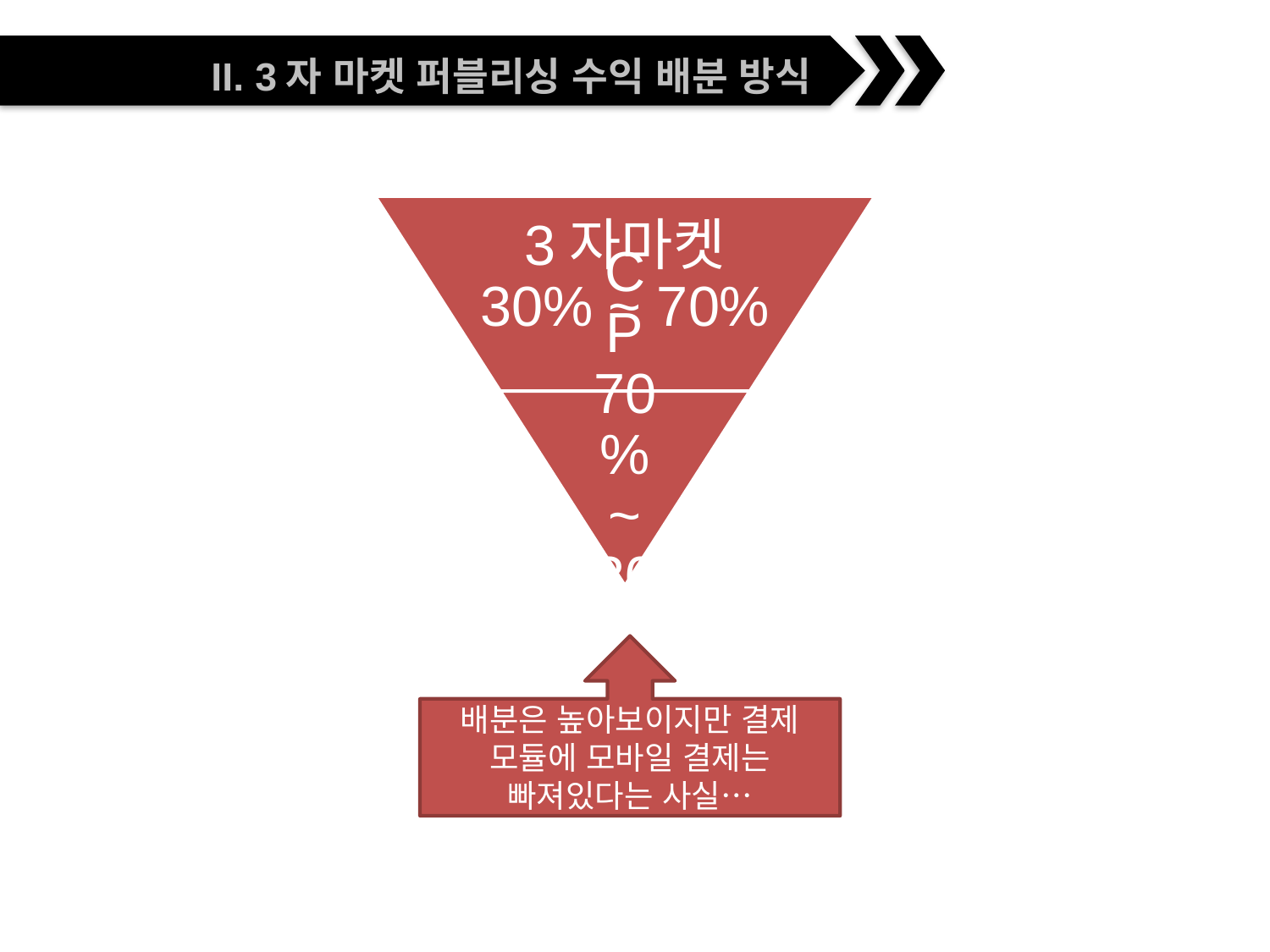

II. 3자 마켓 퍼블리싱 수익 배분 방식
3자마켓 30% ~ 70%
CP 70% ~ 30%
배분은 높아보이지만 결제 모듈에 모바일 결제는 빠져있다는 사실…